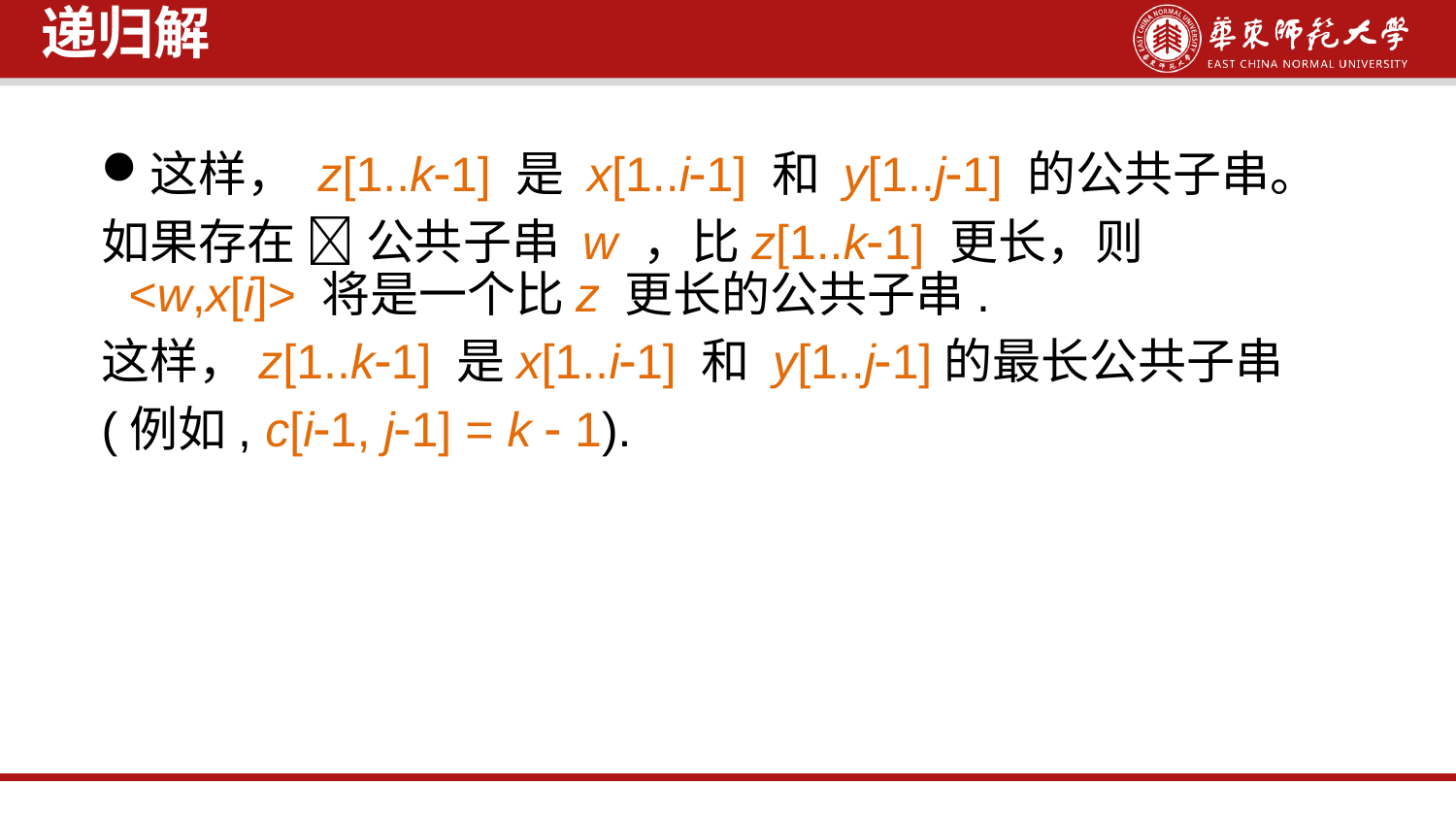

递归解
这样， z[1..k−1] 是 x[1..i−1] 和 y[1..j−1] 的公共子串。
如果存在 ∃ 公共子串 w ，比z[1..k−1] 更长，则 <w,x[i]> 将是一个比z 更长的公共子串.
这样，z[1..k−1] 是x[1..i−1] 和 y[1..j−1]的最长公共子串
(例如, c[i−1, j−1] = k − 1).